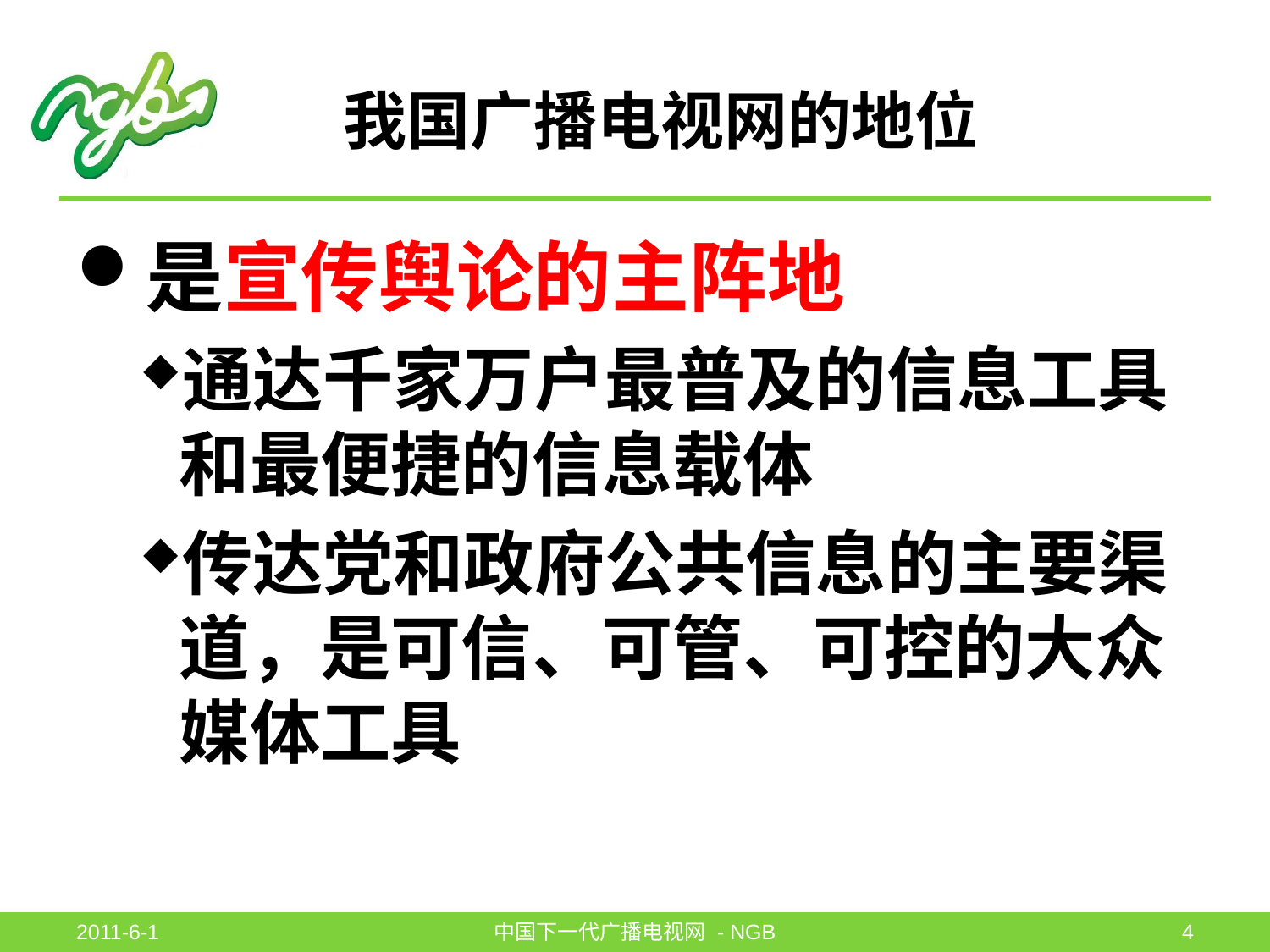

我国广播电视网的地位
是宣传舆论的主阵地
通达千家万户最普及的信息工具和最便捷的信息载体
传达党和政府公共信息的主要渠道，是可信、可管、可控的大众媒体工具
2011-6-1
中国下一代广播电视网 - NGB
4